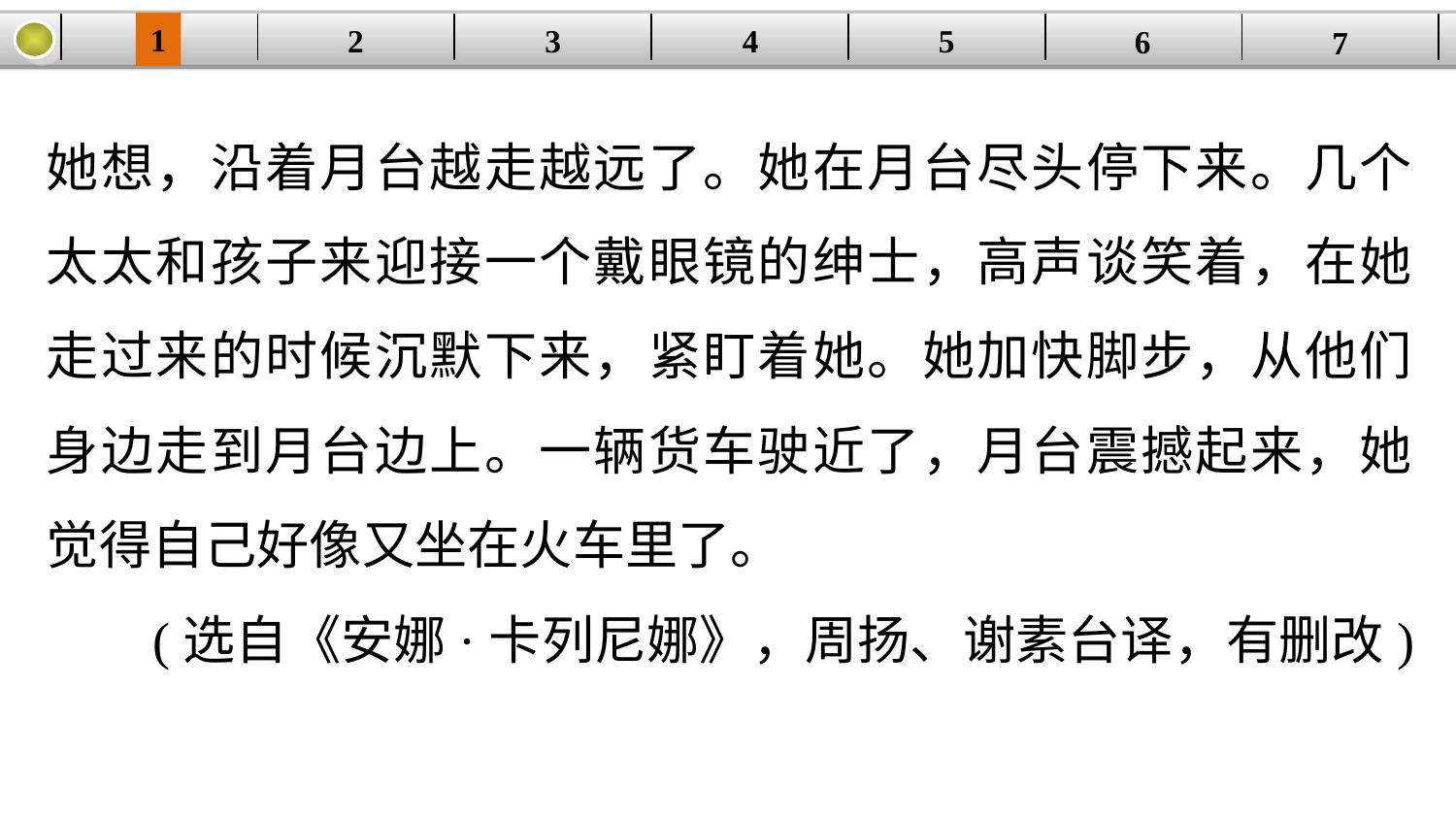

1
5
3
2
|  |  |  |  |  |  |  |
| --- | --- | --- | --- | --- | --- | --- |
4
6
7

她想，沿着月台越走越远了。她在月台尽头停下来。几个太太和孩子来迎接一个戴眼镜的绅士，高声谈笑着，在她走过来的时候沉默下来，紧盯着她。她加快脚步，从他们身边走到月台边上。一辆货车驶近了，月台震撼起来，她觉得自己好像又坐在火车里了。
(选自《安娜·卡列尼娜》，周扬、谢素台译，有删改)